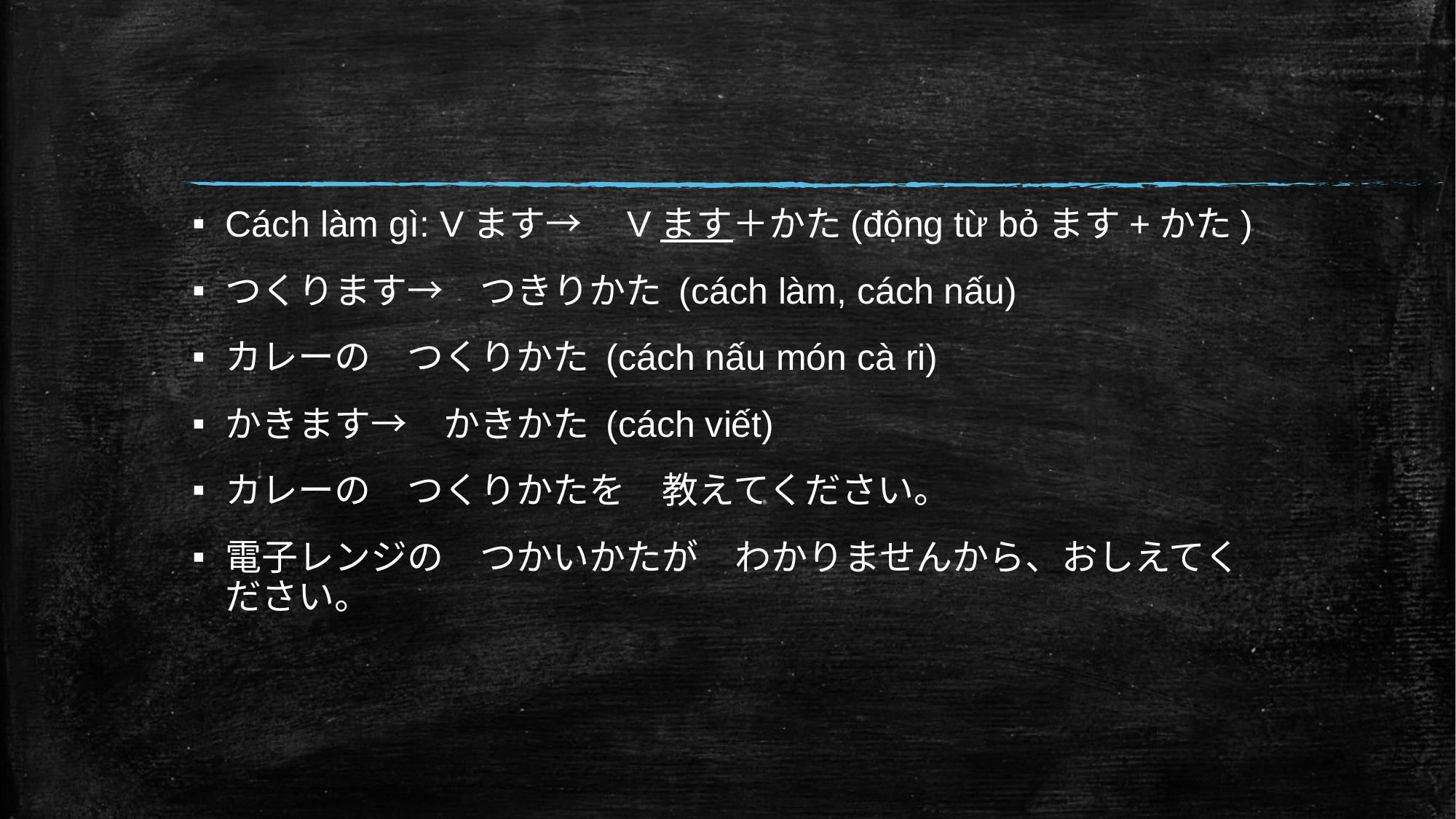

#
Cách làm gì: Vます→　Vます＋かた(động từ bỏます+かた)
つくります→　つきりかた (cách làm, cách nấu)
カレーの　つくりかた (cách nấu món cà ri)
かきます→　かきかた (cách viết)
カレーの　つくりかたを　教えてください。
電子レンジの　つかいかたが　わかりませんから、おしえてください。